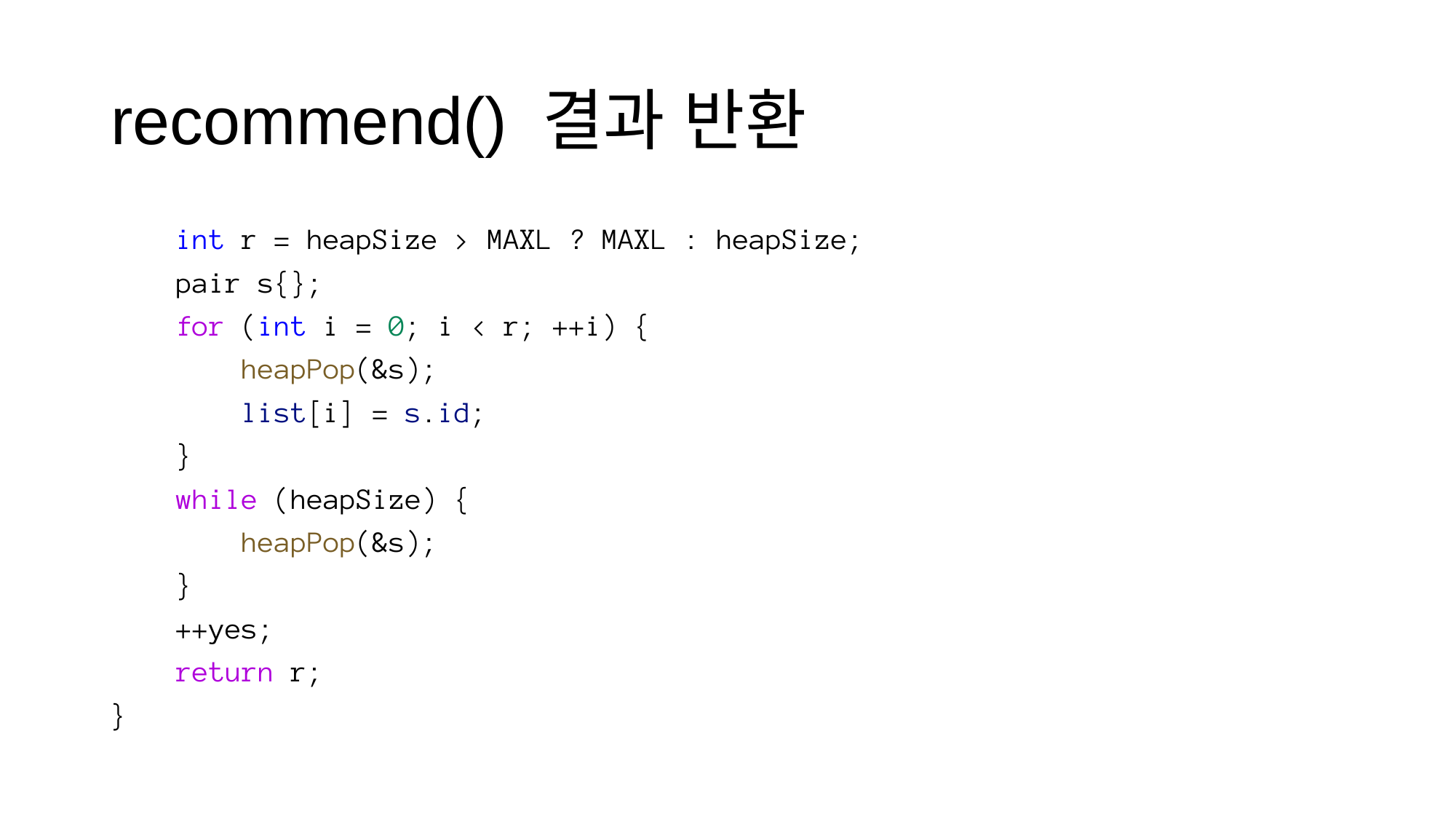

# recommend() 결과 반환
    int r = heapSize > MAXL ? MAXL : heapSize;
    pair s{};
    for (int i = 0; i < r; ++i) {
        heapPop(&s);
        list[i] = s.id;
    }
    while (heapSize) {
        heapPop(&s);
    }
    ++yes;
    return r;
}